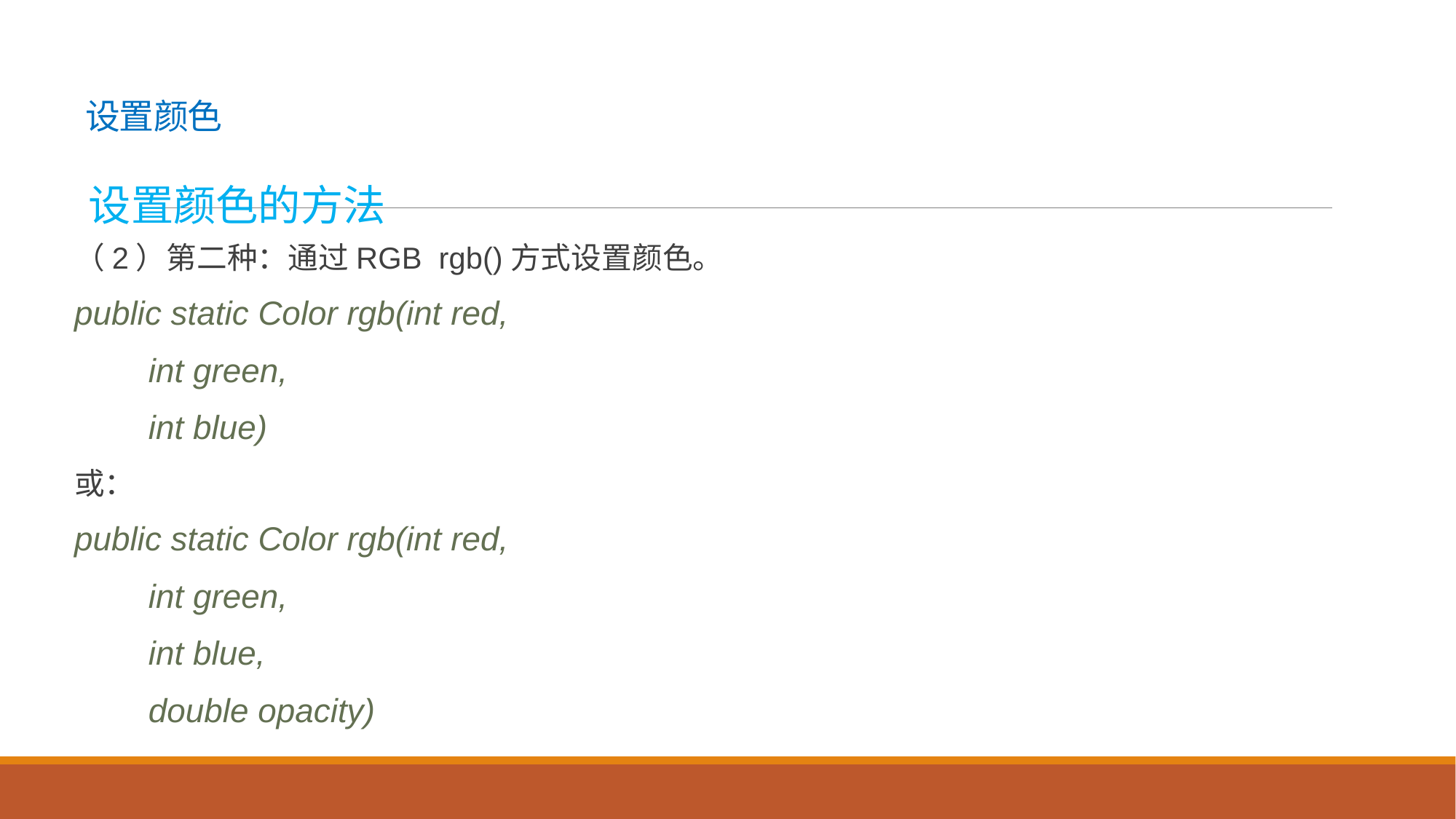

# 设置颜色
设置颜色的方法
（2）第二种：通过RGB  rgb()方式设置颜色。
public static Color rgb(int red,
        int green,
        int blue)
或：
public static Color rgb(int red,
        int green,
        int blue,
        double opacity)